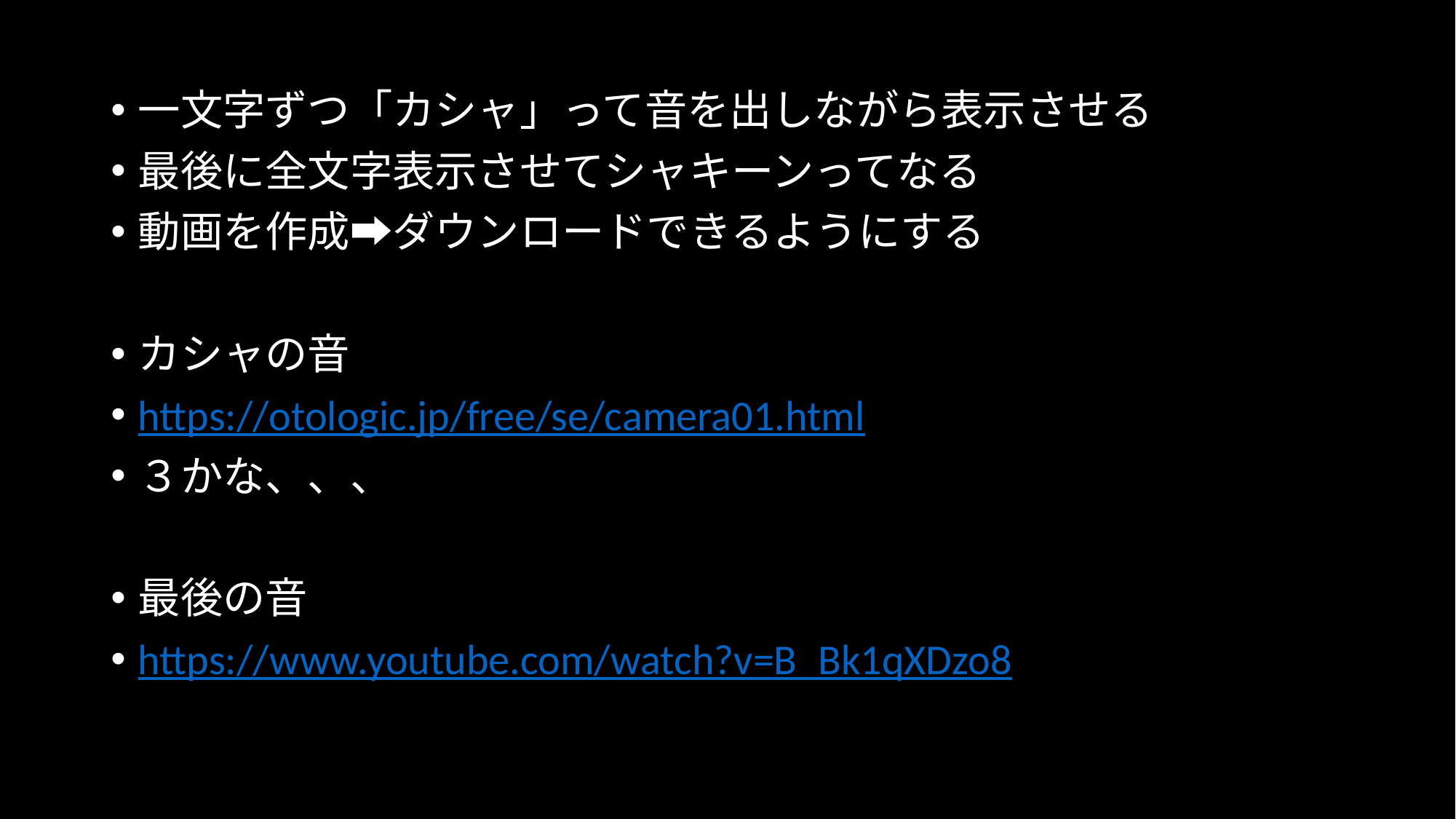

一文字ずつ「カシャ」って音を出しながら表示させる
最後に全文字表示させてシャキーンってなる
動画を作成➡ダウンロードできるようにする

カシャの音
https://otologic.jp/free/se/camera01.html
３かな、、、

最後の音
https://www.youtube.com/watch?v=B_Bk1qXDzo8